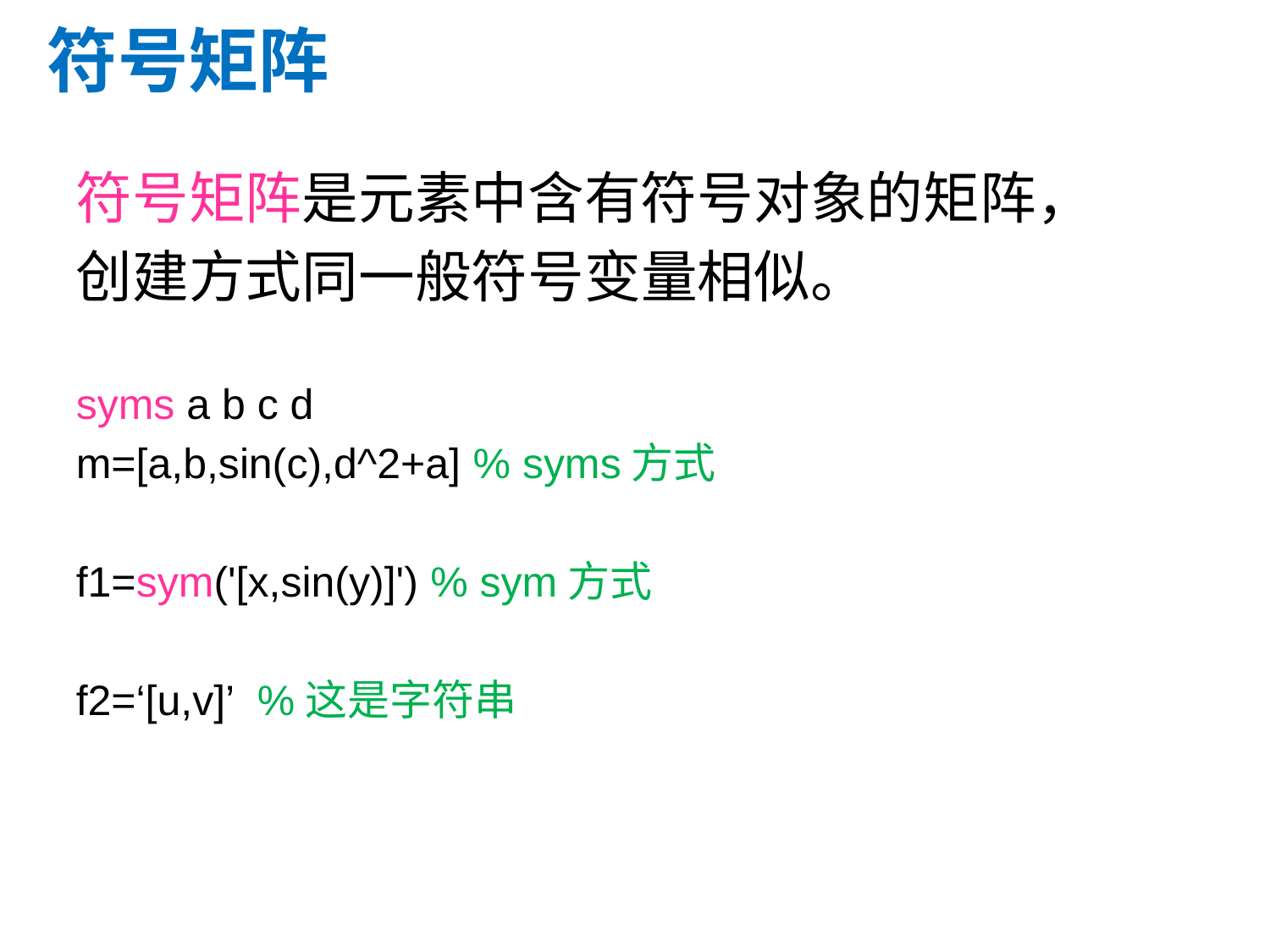

符号矩阵
符号矩阵是元素中含有符号对象的矩阵，
创建方式同一般符号变量相似。

syms a b c d
m=[a,b,sin(c),d^2+a] % syms方式

f1=sym('[x,sin(y)]') % sym方式

f2=‘[u,v]’  %这是字符串